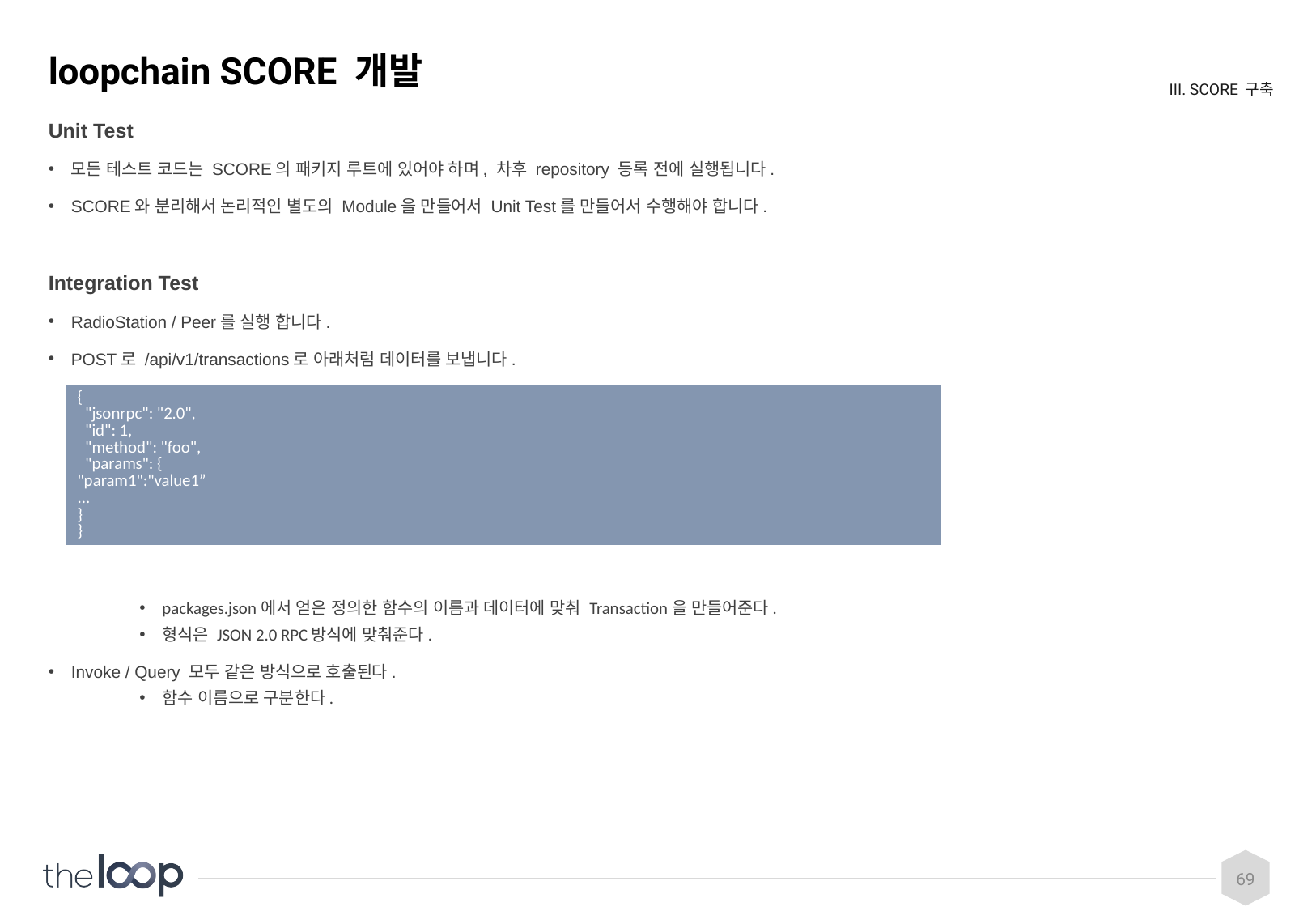

# loopchain SCORE 개발
III. SCORE 구축
Unit Test
모든 테스트 코드는 SCORE의 패키지 루트에 있어야 하며, 차후 repository 등록 전에 실행됩니다.
SCORE와 분리해서 논리적인 별도의 Module을 만들어서 Unit Test를 만들어서 수행해야 합니다.

Integration Test
RadioStation / Peer를 실행 합니다.
POST로 /api/v1/transactions로 아래처럼 데이터를 보냅니다.

packages.json에서 얻은 정의한 함수의 이름과 데이터에 맞춰 Transaction을 만들어준다.
형식은 JSON 2.0 RPC방식에 맞춰준다.
Invoke / Query 모두 같은 방식으로 호출된다.
함수 이름으로 구분한다.

| { "jsonrpc": "2.0", "id": 1, "method": "foo", "params": { "param1":"value1” ... } } |
| --- |
69